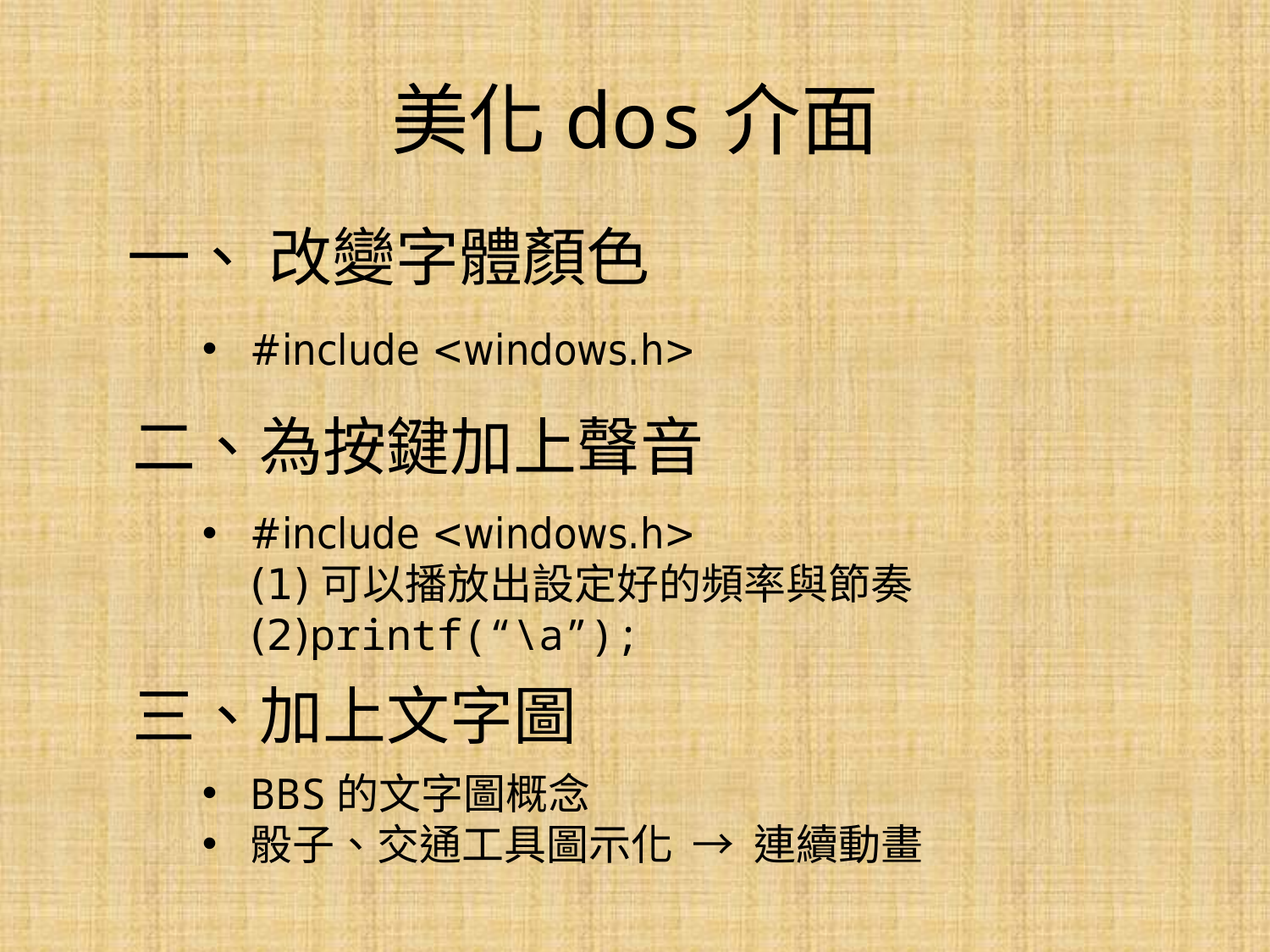

美化dos介面
一、 改變字體顏色

#include <windows.h>
二、為按鍵加上聲音

#include <windows.h>
	(1)可以播放出設定好的頻率與節奏
	(2)printf(“\a”);
三、加上文字圖

BBS的文字圖概念
骰子、交通工具圖示化  →  連續動畫